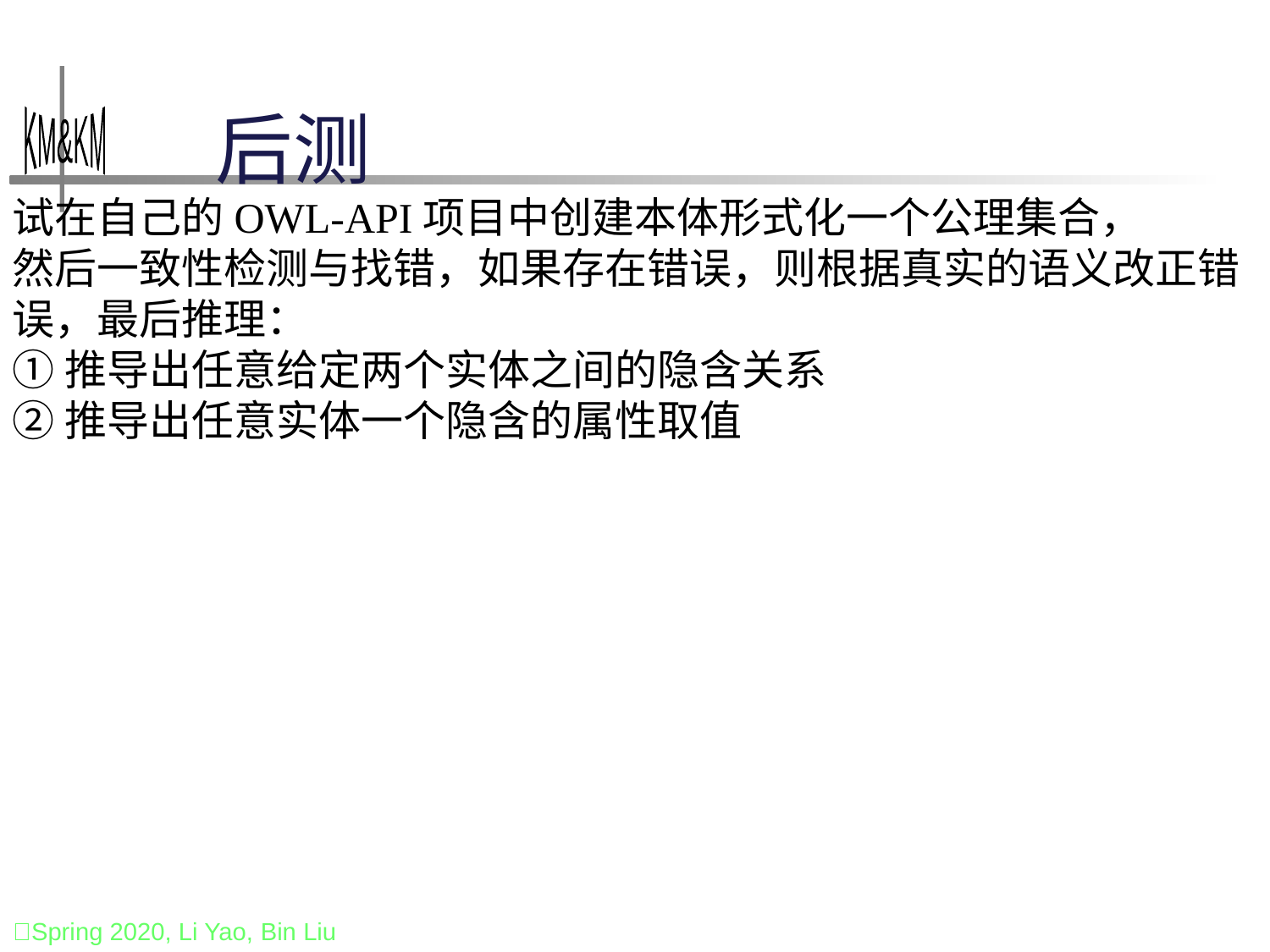

后测
试在自己的OWL-API项目中创建本体形式化一个公理集合，
然后一致性检测与找错，如果存在错误，则根据真实的语义改正错误，最后推理：
①推导出任意给定两个实体之间的隐含关系
②推导出任意实体一个隐含的属性取值